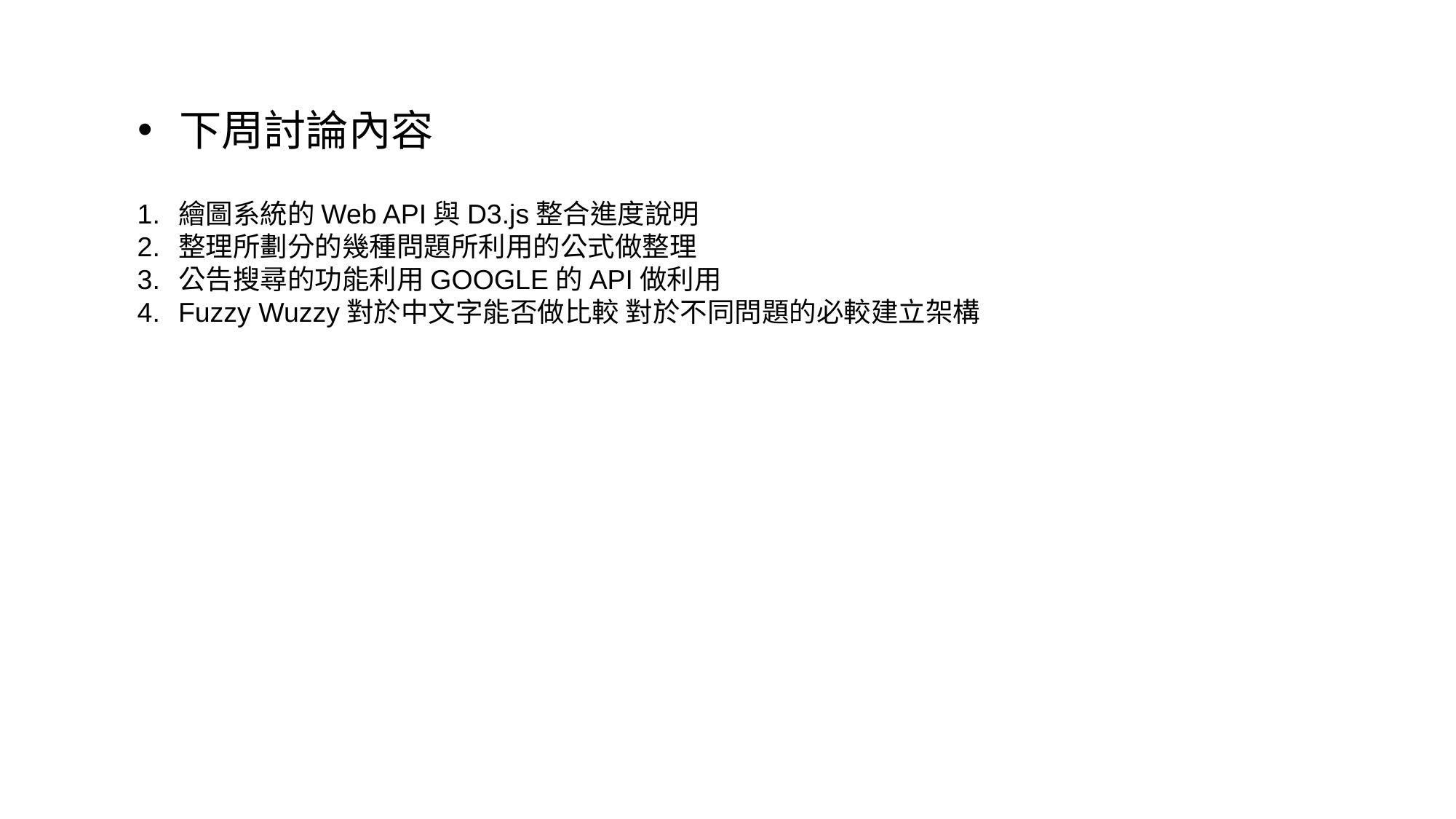

下周討論內容
繪圖系統的Web API與D3.js整合進度說明
整理所劃分的幾種問題所利用的公式做整理
公告搜尋的功能利用GOOGLE的API做利用
Fuzzy Wuzzy對於中文字能否做比較 對於不同問題的必較建立架構